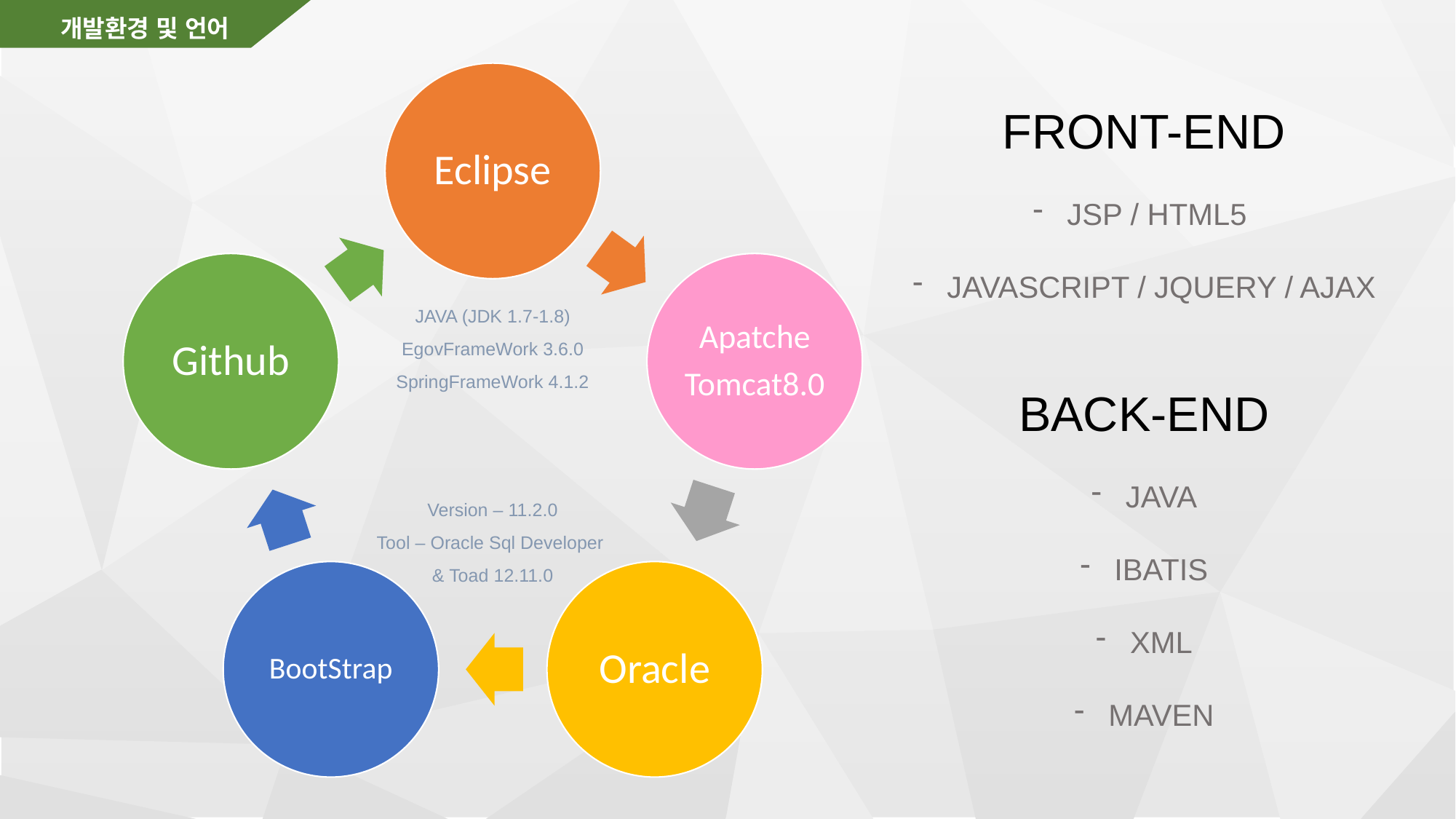

개발환경 및 언어
Eclipse

Apatche
Tomcat8.0

Oracle

BootStrap

Github

FRONT-END
JSP / HTML5
JAVASCRIPT / JQUERY / AJAX

BACK-END
JAVA
IBATIS
XML
MAVEN

JAVA (JDK 1.7-1.8)
EgovFrameWork 3.6.0
SpringFrameWork 4.1.2

Version – 11.2.0
Tool – Oracle Sql Developer
& Toad 12.11.0